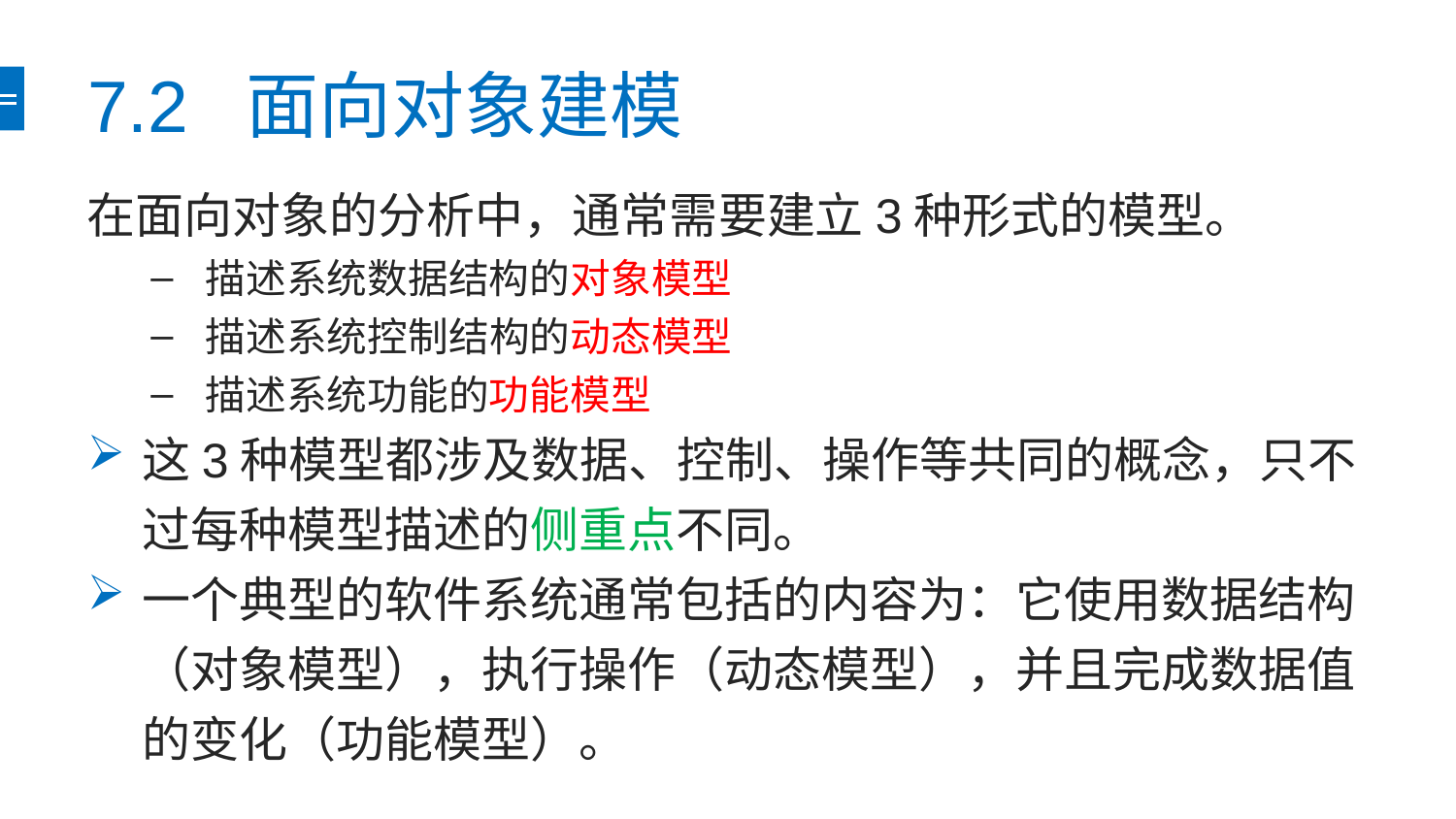

# 7.2  面向对象建模
在面向对象的分析中，通常需要建立3种形式的模型。
描述系统数据结构的对象模型
描述系统控制结构的动态模型
描述系统功能的功能模型
这3种模型都涉及数据、控制、操作等共同的概念，只不过每种模型描述的侧重点不同。
一个典型的软件系统通常包括的内容为：它使用数据结构（对象模型），执行操作（动态模型），并且完成数据值的变化（功能模型）。